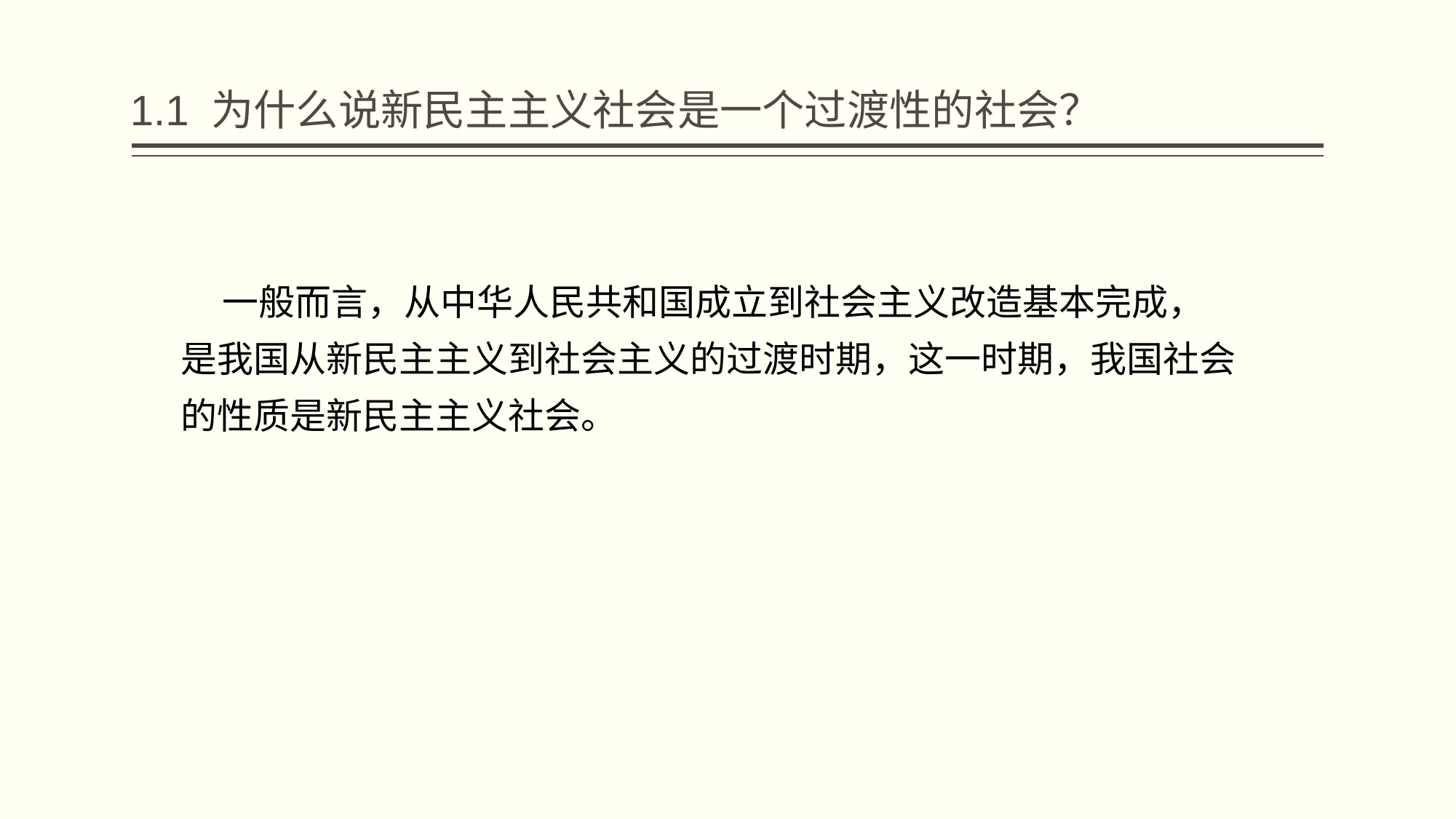

# 1.1 为什么说新民主主义社会是一个过渡性的社会？
    一般而言，从中华人民共和国成立到社会主义改造基本完成，是我国从新民主主义到社会主义的过渡时期，这一时期，我国社会的性质是新民主主义社会。